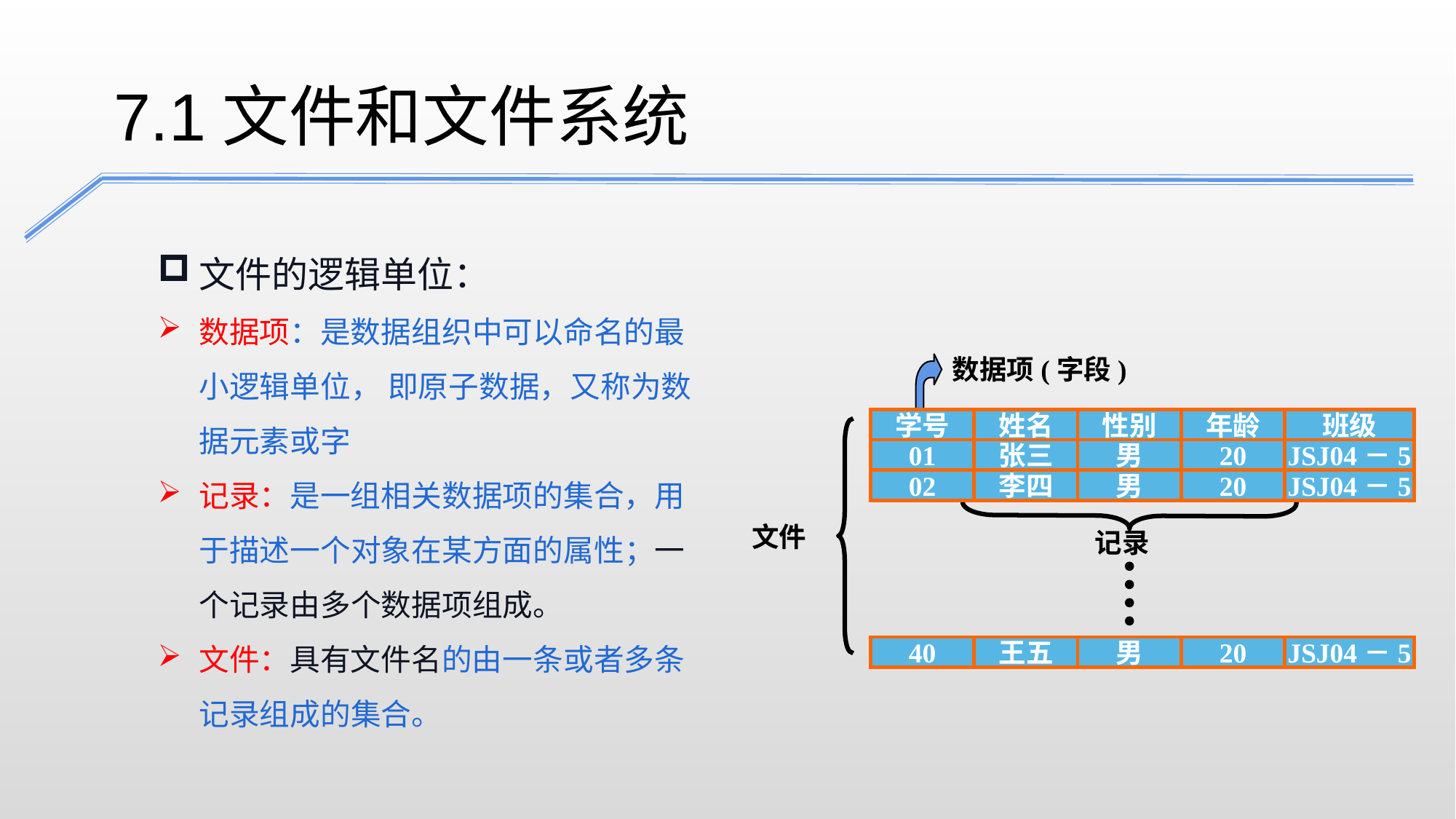

7.1文件和文件系统
文件的逻辑单位：
数据项：是数据组织中可以命名的最小逻辑单位， 即原子数据，又称为数据元素或字
记录：是一组相关数据项的集合，用于描述一个对象在某方面的属性；一个记录由多个数据项组成。
文件：具有文件名的由一条或者多条记录组成的集合。
数据项(字段)

学号
姓名
性别
年龄
班级
01
张三
男
20
JSJ04－5
02
李四
男
20
JSJ04－5

文件
记录

40
王五
男
20
JSJ04－5